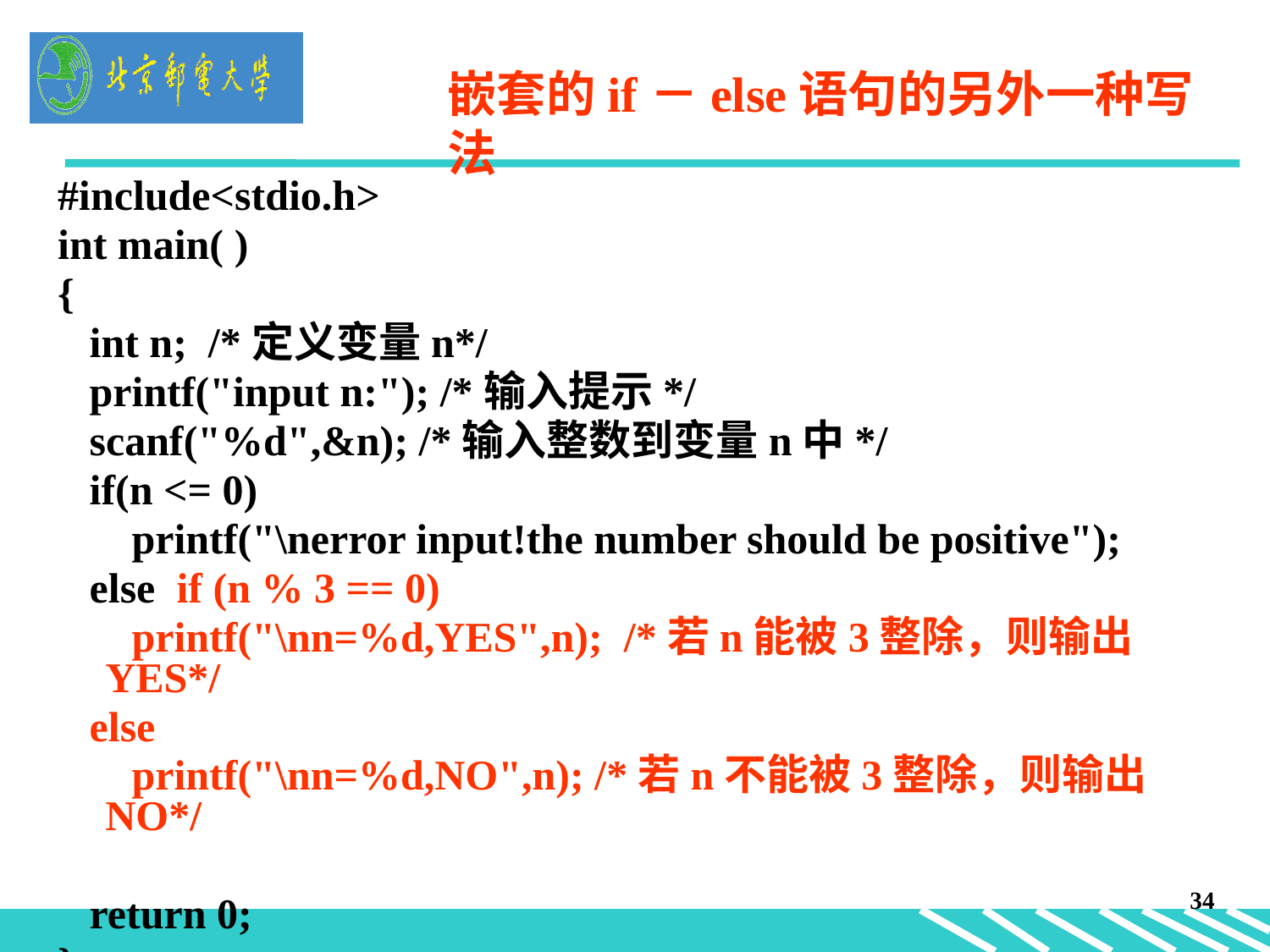

嵌套的if－else语句的另外一种写法
#include<stdio.h>
int main( )
{
   int n;  /*定义变量n*/
   printf("input n:"); /*输入提示*/
   scanf("%d",&n); /*输入整数到变量n中*/
   if(n <= 0)
       printf("\nerror input!the number should be positive");
   else  if (n % 3 == 0)
       printf("\nn=%d,YES",n);  /*若n能被3整除，则输出YES*/
   else
       printf("\nn=%d,NO",n); /*若n不能被3整除，则输出NO*/

   return 0;
}

34